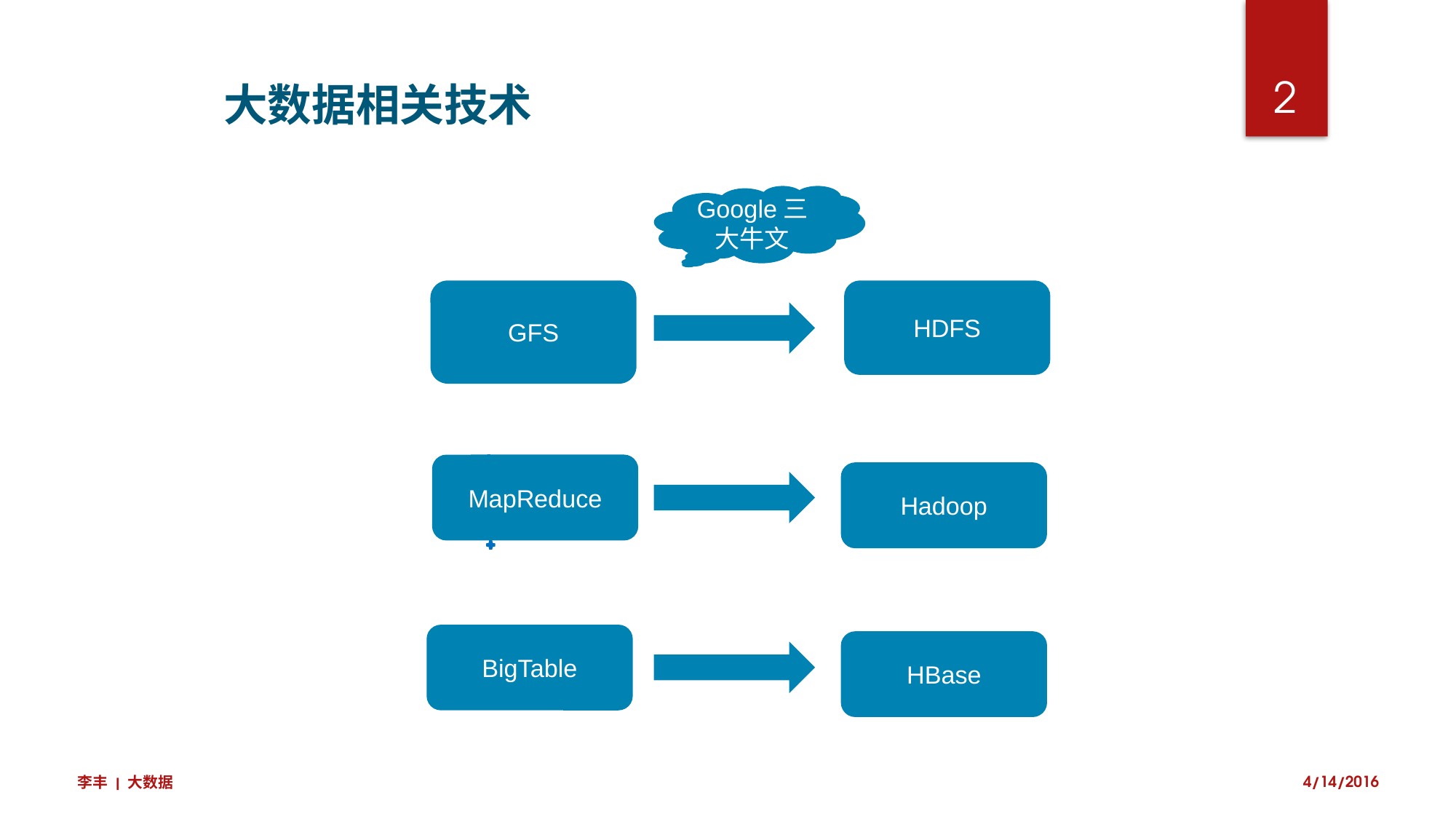

2
大数据相关技术
Google三大牛文
GFS
HDFS

MapReduce

Hadoop

BigTable
HBase

李丰 | 大数据
4/14/2016